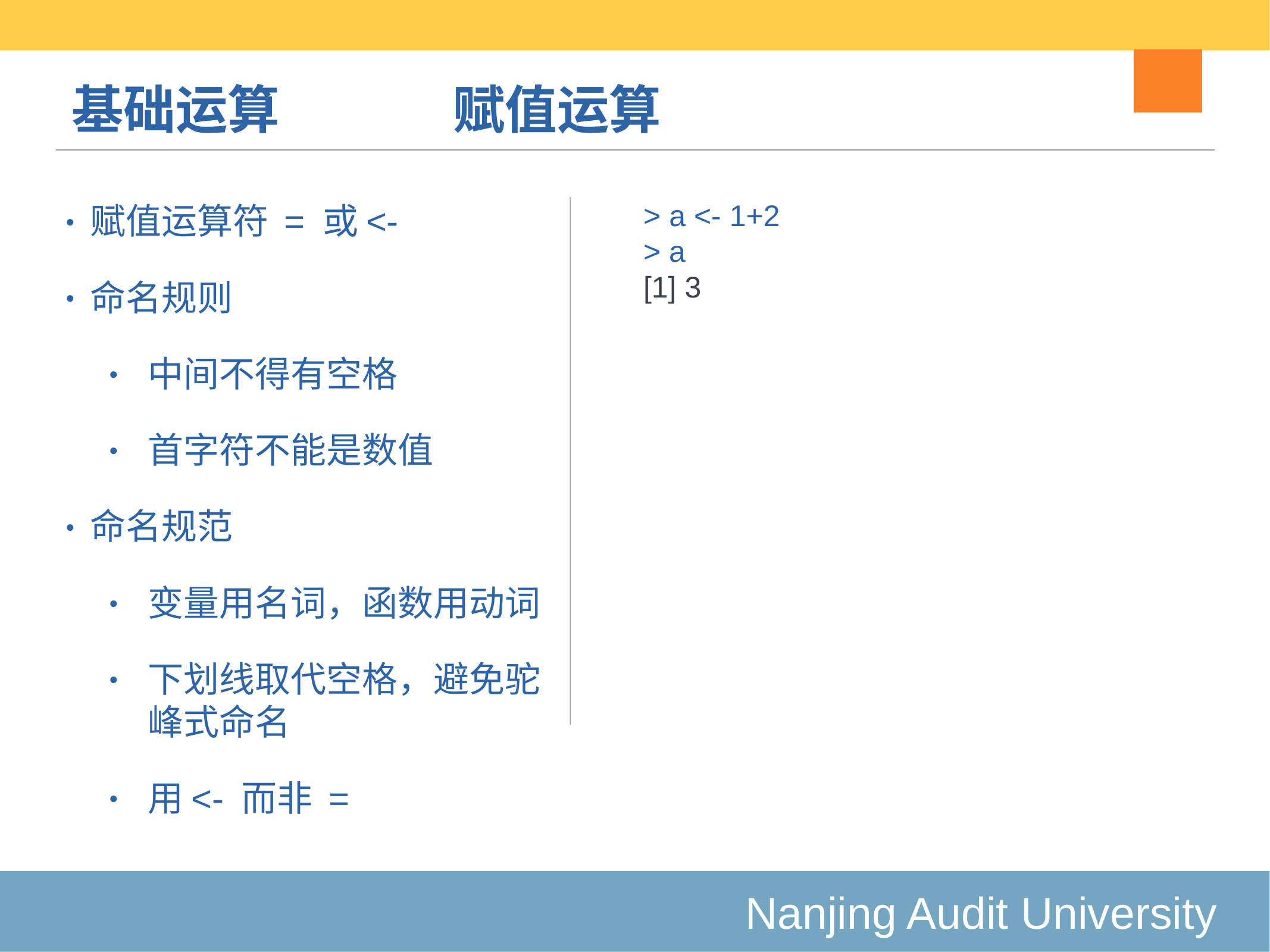

# 基础运算
赋值运算
> a <- 1+2
> a
[1] 3
赋值运算符 = 或<-
命名规则
中间不得有空格
首字符不能是数值
命名规范
变量用名词，函数用动词
下划线取代空格，避免驼峰式命名
用<- 而非 =